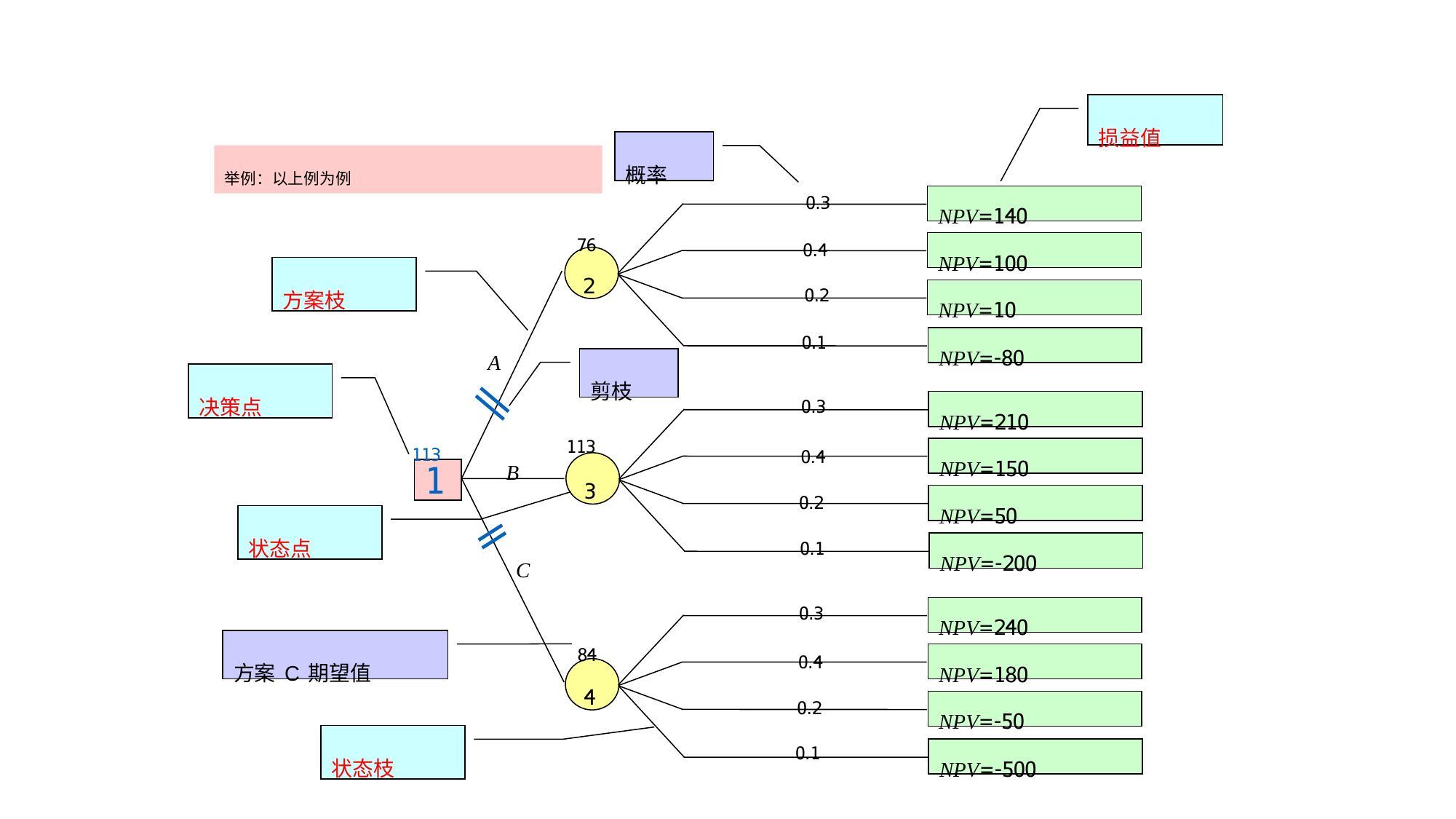

损益值
概率
举例：以上例为例
0.3
NPV=140

76
0.4
NPV=100
2

0.2

NPV=10

0.1
NPV=-80

A
0.3
NPV=210

113
0.4
NPV=150
3

0.2

NPV=50

0.1
NPV=-200

113
B
1

C

0.3
NPV=240

84
0.4
NPV=180
4

0.2

NPV=-50

0.1
NPV=-500

方案枝
剪枝
决策点
状态点
方案C期望值
状态枝
25